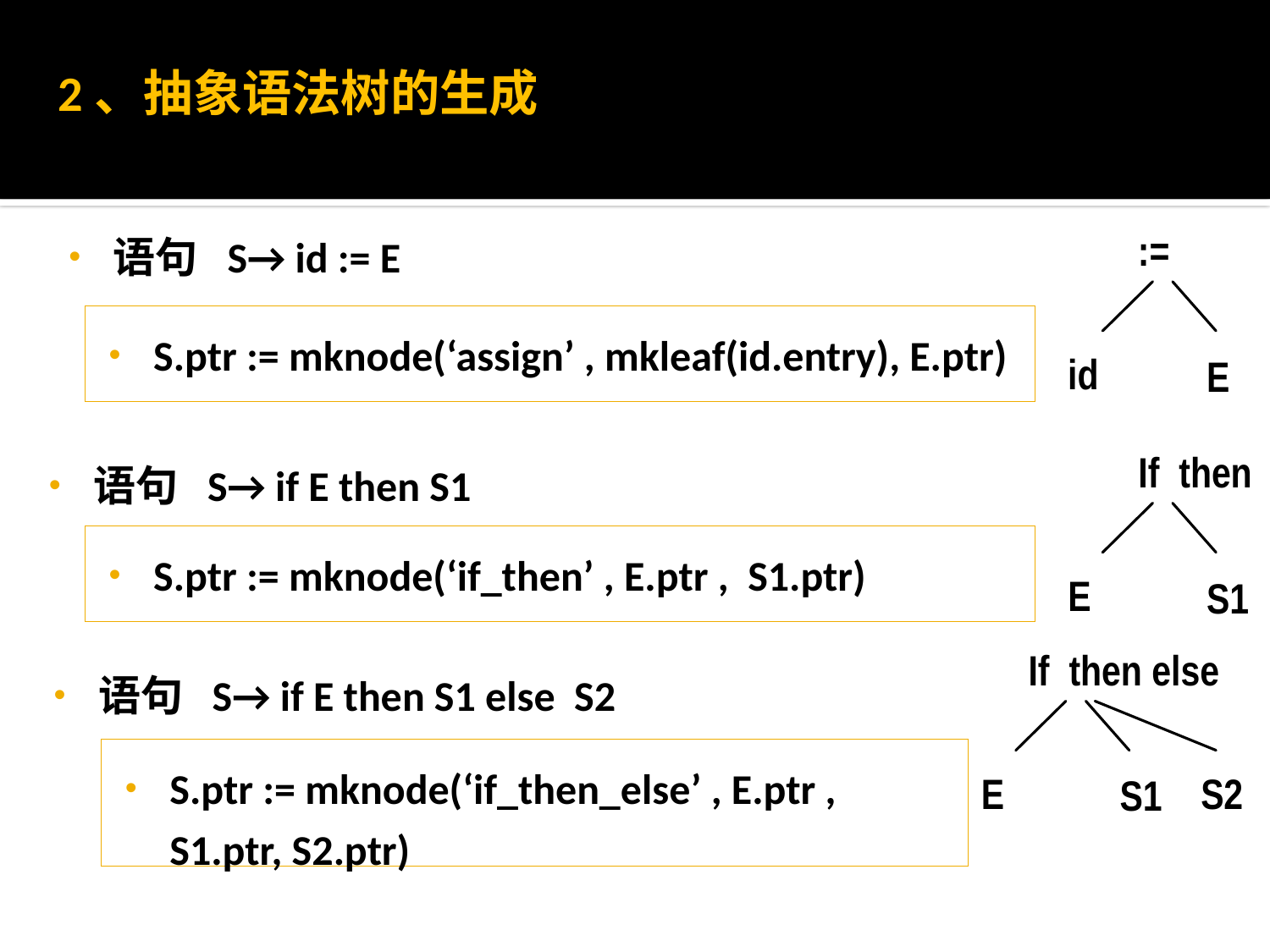

2、抽象语法树的生成
:=
id
E
语句  S→ id := E
S.ptr := mknode(‘assign’ , mkleaf(id.entry), E.ptr)

If  then
E
S1
语句  S→ if E then S1
S.ptr := mknode(‘if_then’ , E.ptr ,  S1.ptr)

If  then else
E
S2
S1
语句  S→ if E then S1 else  S2
S.ptr := mknode(‘if_then_else’ , E.ptr ,  S1.ptr, S2.ptr)